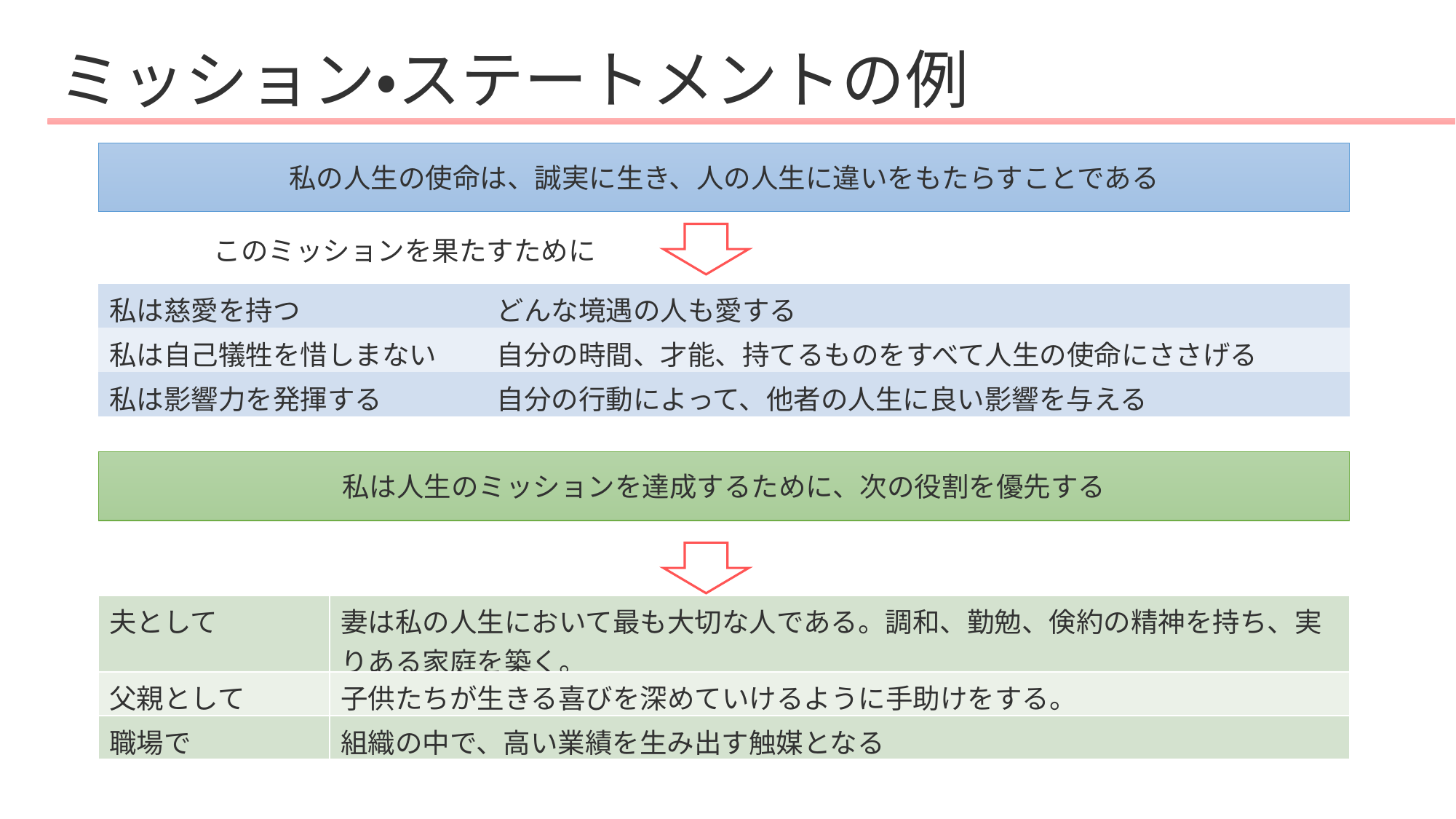

# ミッション・ステートメントの例
私の人生の使命は、誠実に生き、人の人生に違いをもたらすことである

このミッションを果たすために
| 私は慈愛を持つ | どんな境遇の人も愛する |
| --- | --- |
| 私は自己犠牲を惜しまない | 自分の時間、才能、持てるものをすべて人生の使命にささげる |
| 私は影響力を発揮する | 自分の行動によって、他者の人生に良い影響を与える |
私は人生のミッションを達成するために、次の役割を優先する

| 夫として | 妻は私の人生において最も大切な人である。調和、勤勉、倹約の精神を持ち、実りある家庭を築く。 |
| --- | --- |
| 父親として | 子供たちが生きる喜びを深めていけるように手助けをする。 |
| 職場で | 組織の中で、高い業績を生み出す触媒となる |
34